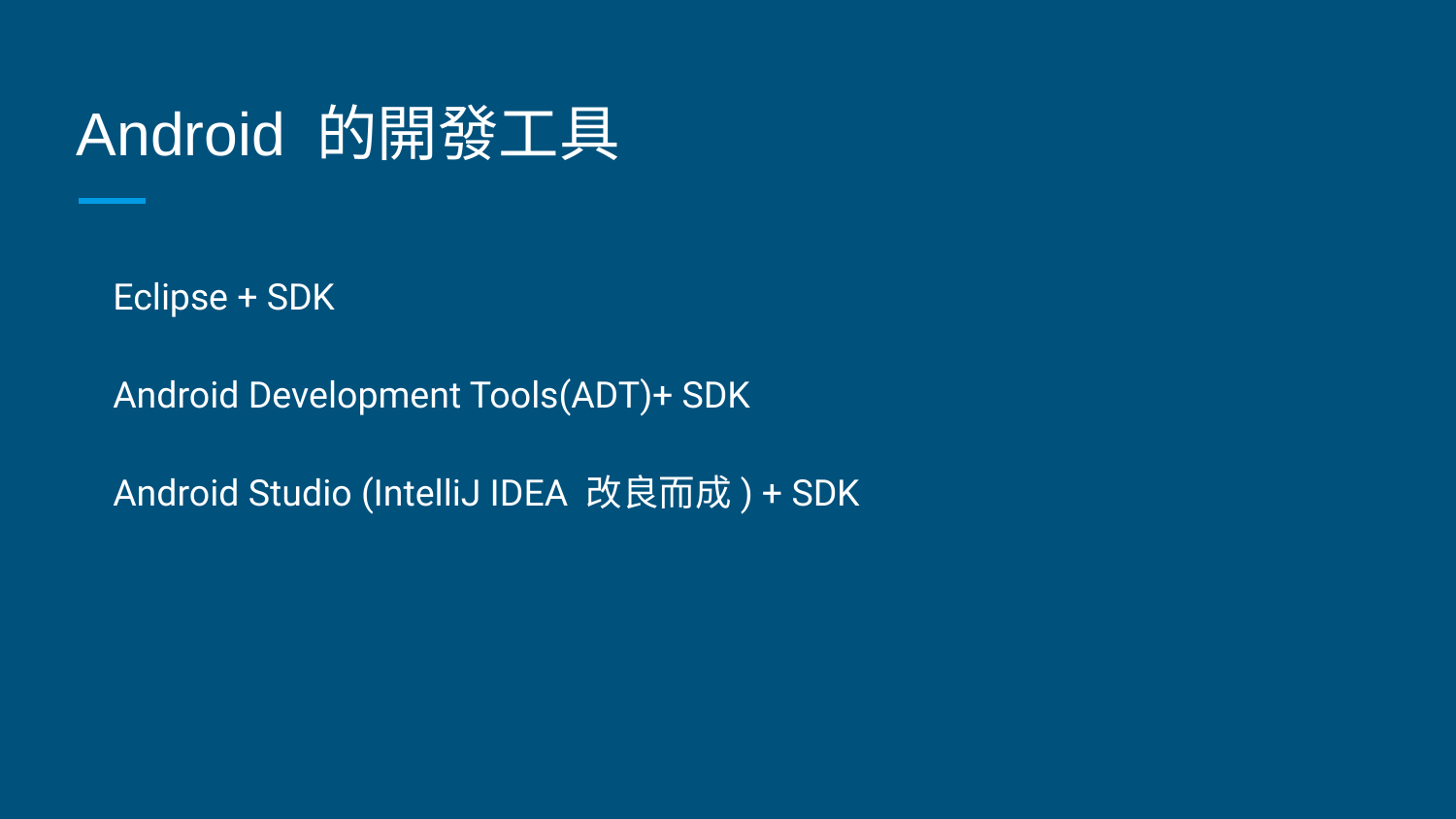

# Android 的開發工具
Eclipse + SDK
Android Development Tools(ADT)+ SDK
Android Studio (IntelliJ IDEA 改良而成) + SDK